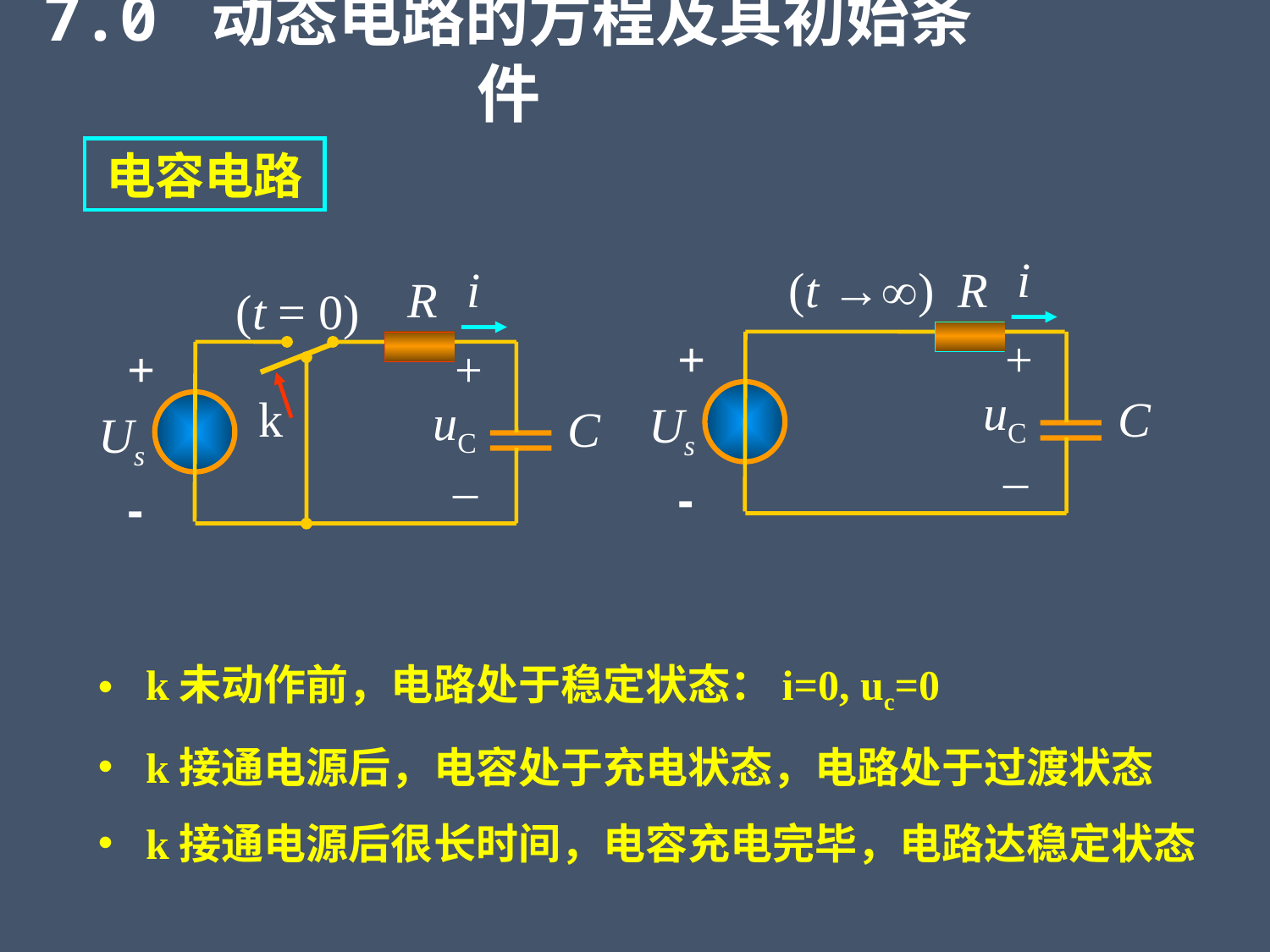

7.0 动态电路的方程及其初始条件
电容电路
i

 (t →∞)
R
+

+
–
uC

C
Us

-

i

R
 (t = 0)
+

+
–
uC

k

C
Us

-

k未动作前，电路处于稳定状态：i=0, uc=0
k接通电源后，电容处于充电状态，电路处于过渡状态
k接通电源后很长时间，电容充电完毕，电路达稳定状态